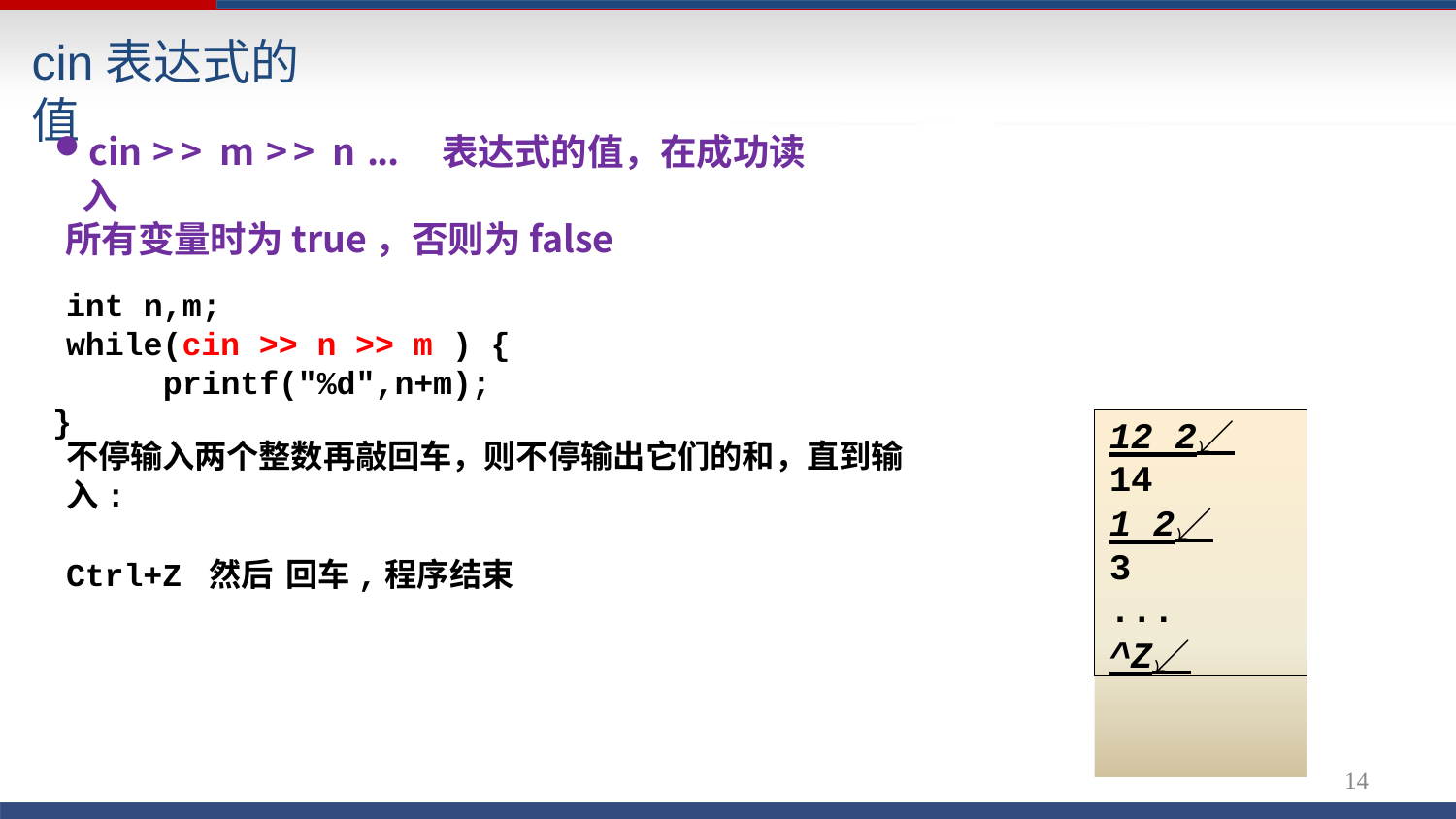

# cin表达式的值
cin >> m >> n ...	表达式的值，在成功读入
所有变量时为true，否则为false
int n,m;
while(cin >> n >> m ) {  printf("%d",n+m);
}

12 2↙
14
1 2↙
3
...
^Z↙
不停输入两个整数再敲回车，则不停输出它们的和，直到输入:

Ctrl+Z 然后 回车,程序结束
14